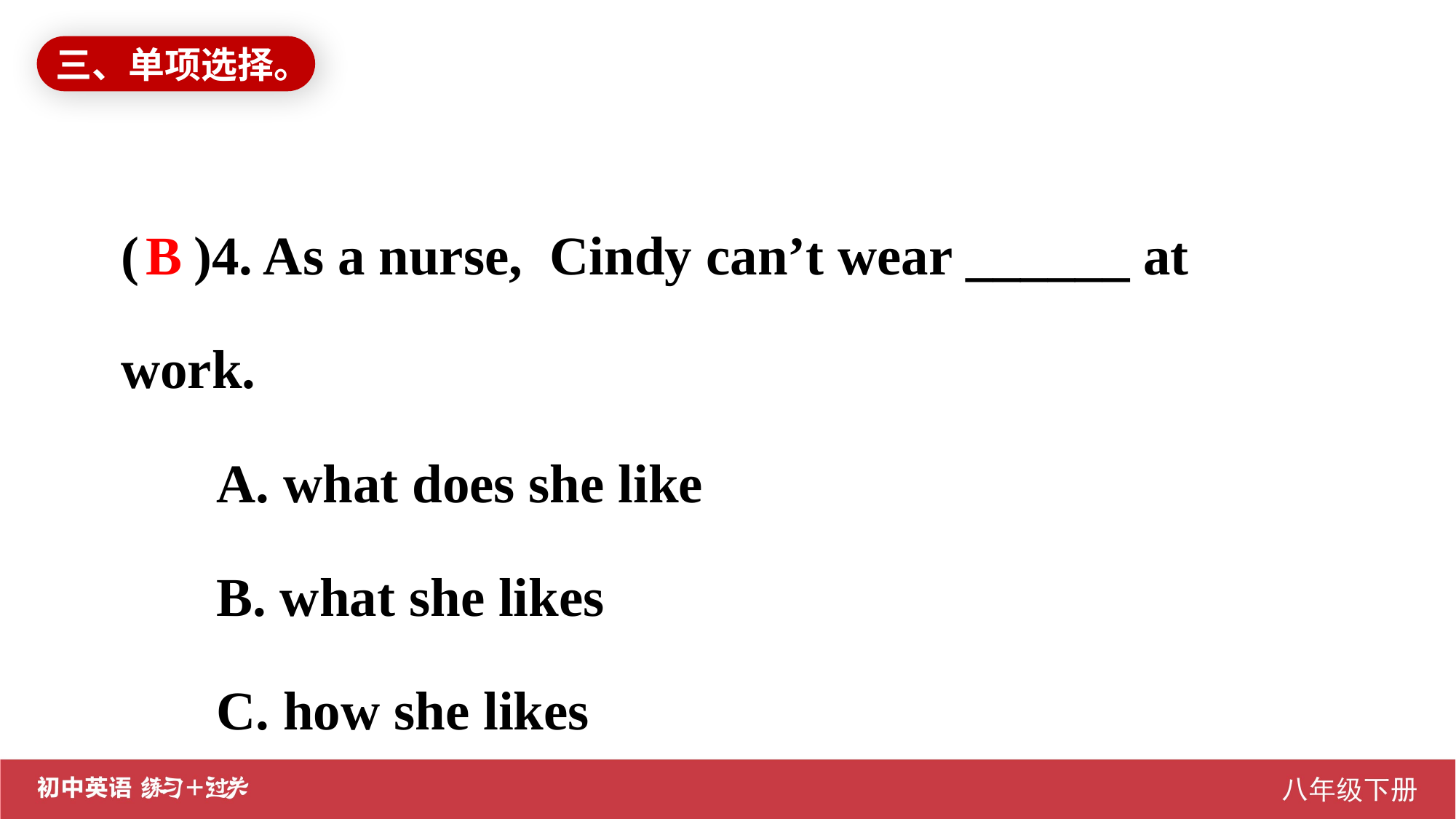

三、单项选择。
(    )4. As a nurse,  Cindy can’t wear ______ at work.
       A. what does she like
       B. what she likes
       C. how she likes
B